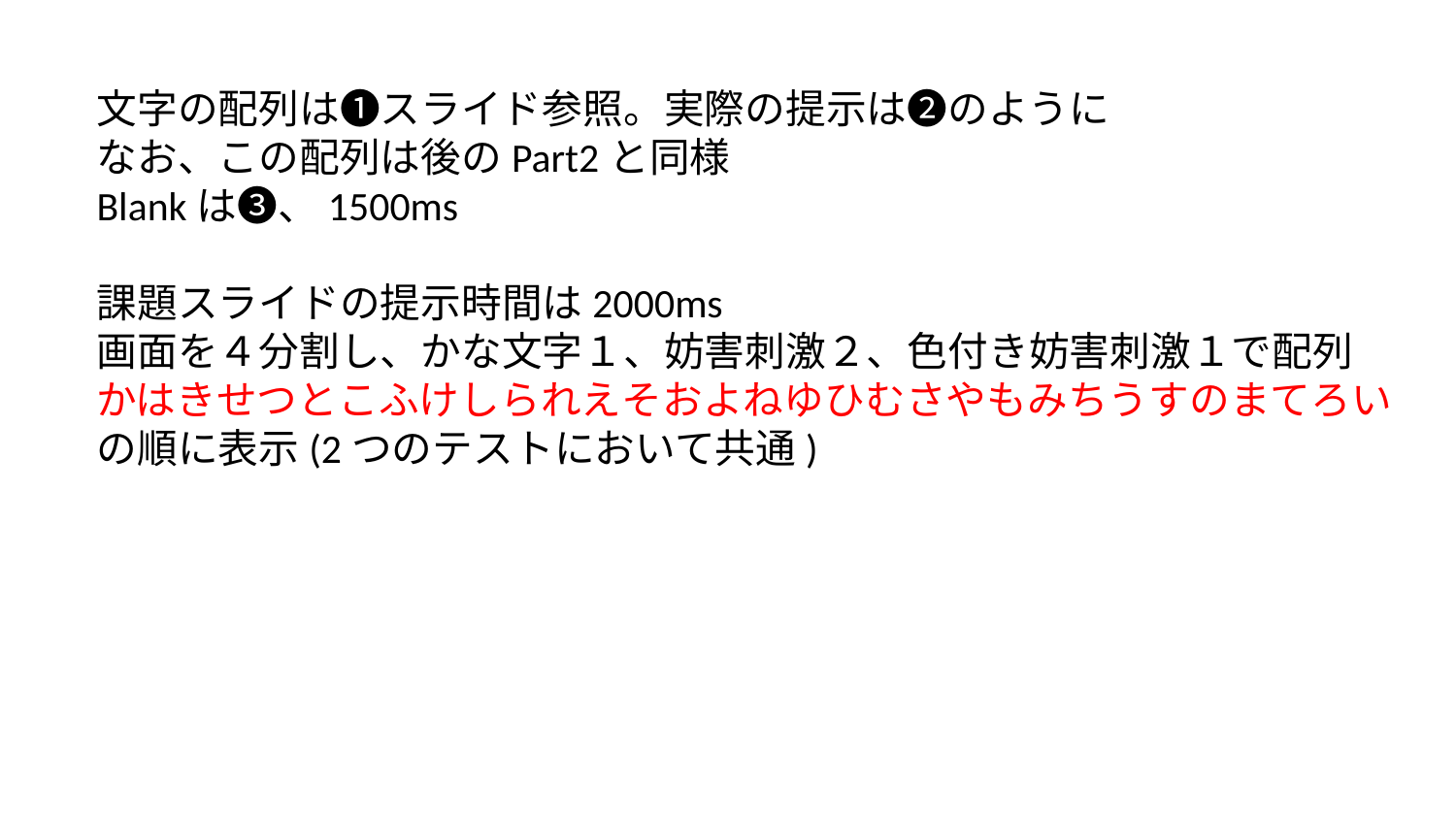

文字の配列は❶スライド参照。実際の提示は❷のように
なお、この配列は後のPart2と同様
Blankは❸、1500ms

課題スライドの提示時間は2000ms
画面を４分割し、かな文字１、妨害刺激２、色付き妨害刺激１で配列
かはきせつとこふけしられえそおよねゆひむさやもみちうすのまてろい
の順に表示(2つのテストにおいて共通)